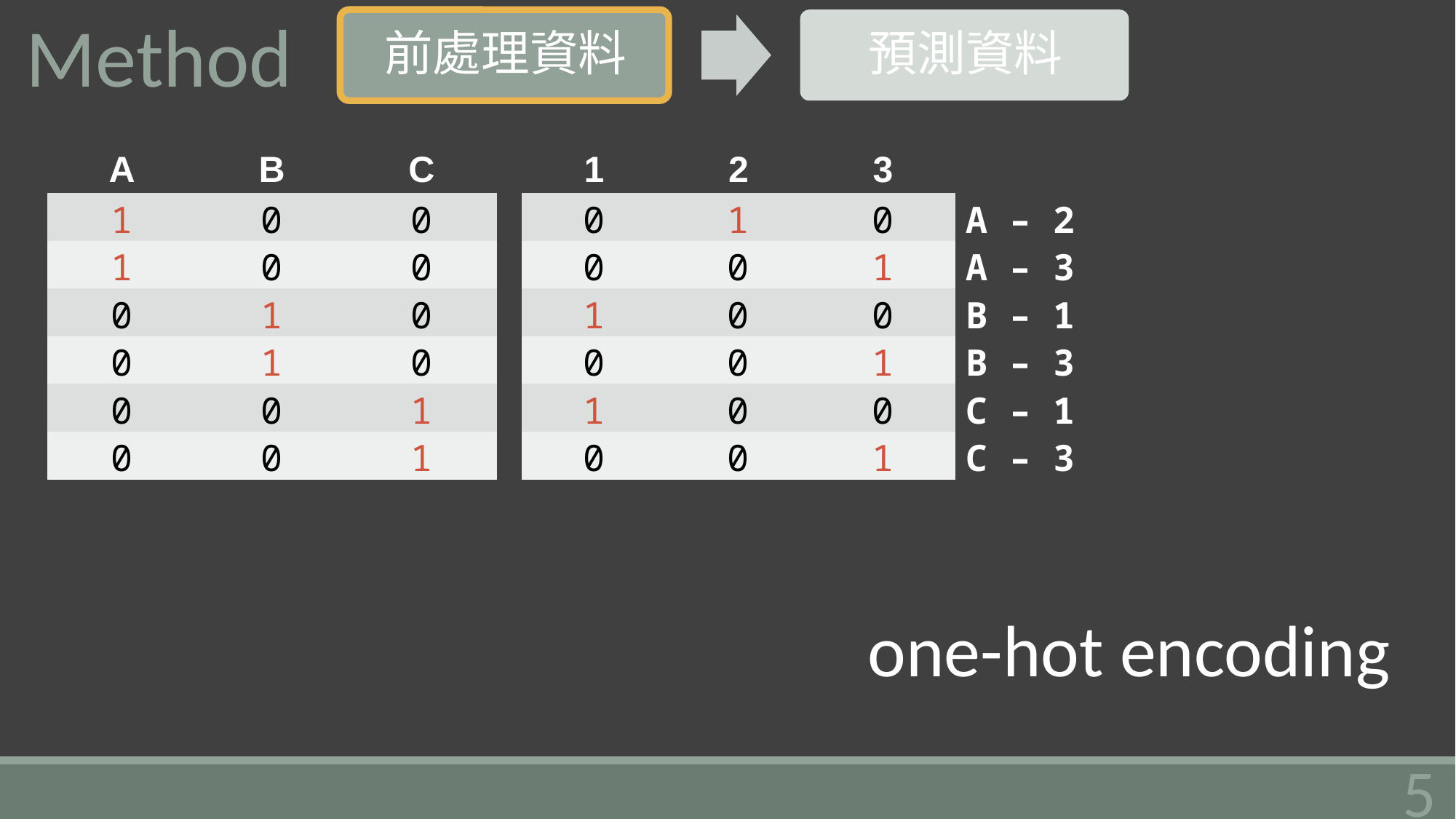

Method
前處理資料

預測資料
| A | B | C |  | 1 | 2 | 3 |  |
| --- | --- | --- | --- | --- | --- | --- | --- |
| 1 | 0 | 0 |  | 0 | 1 | 0 | A – 2 |
| 1 | 0 | 0 |  | 0 | 0 | 1 | A – 3 |
| 0 | 1 | 0 |  | 1 | 0 | 0 | B – 1 |
| 0 | 1 | 0 |  | 0 | 0 | 1 | B – 3 |
| 0 | 0 | 1 |  | 1 | 0 | 0 | C – 1 |
| 0 | 0 | 1 |  | 0 | 0 | 1 | C – 3 |
one-hot encoding
5